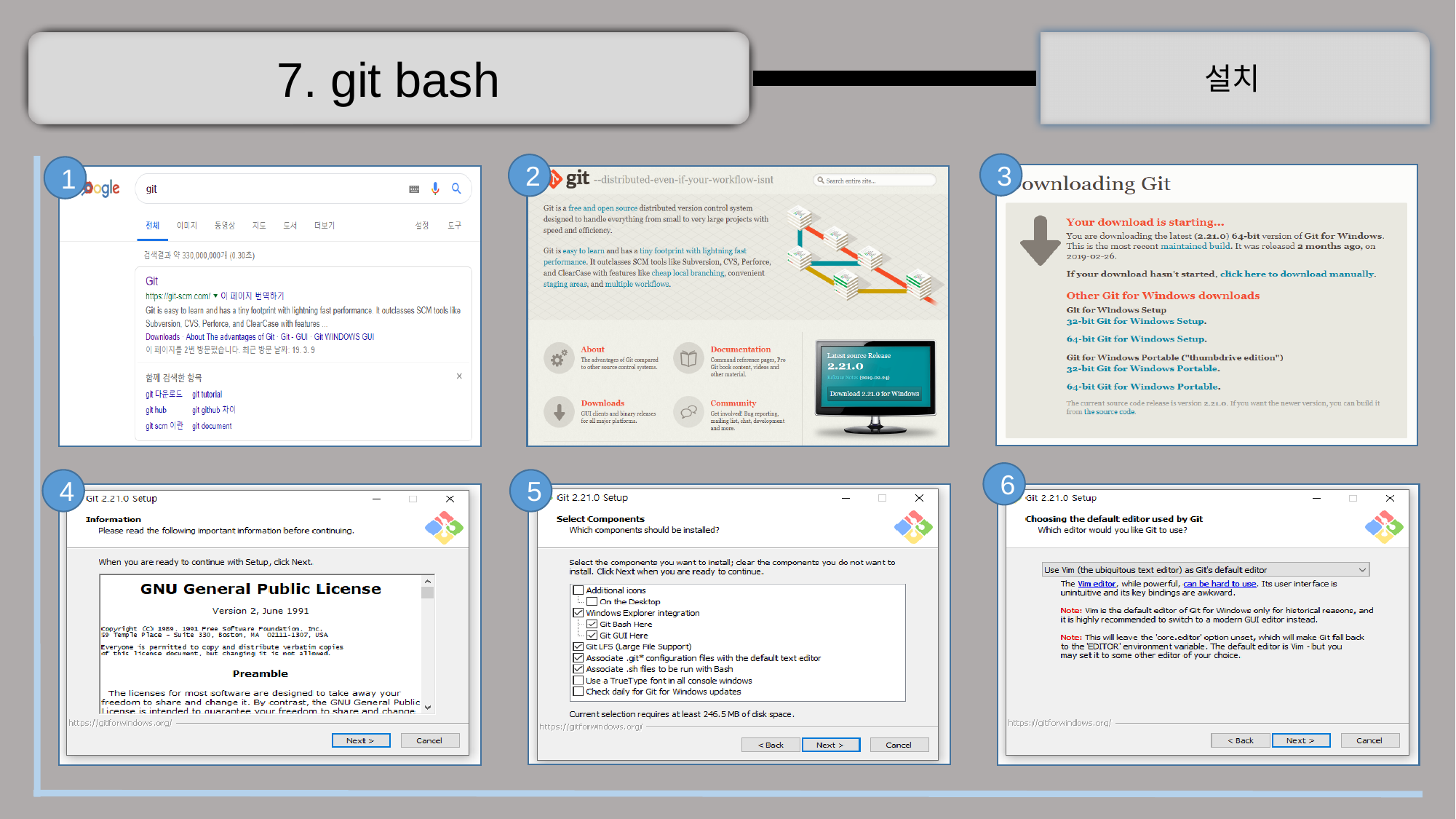

7. git bash
설치
3
2
1

6
4
5